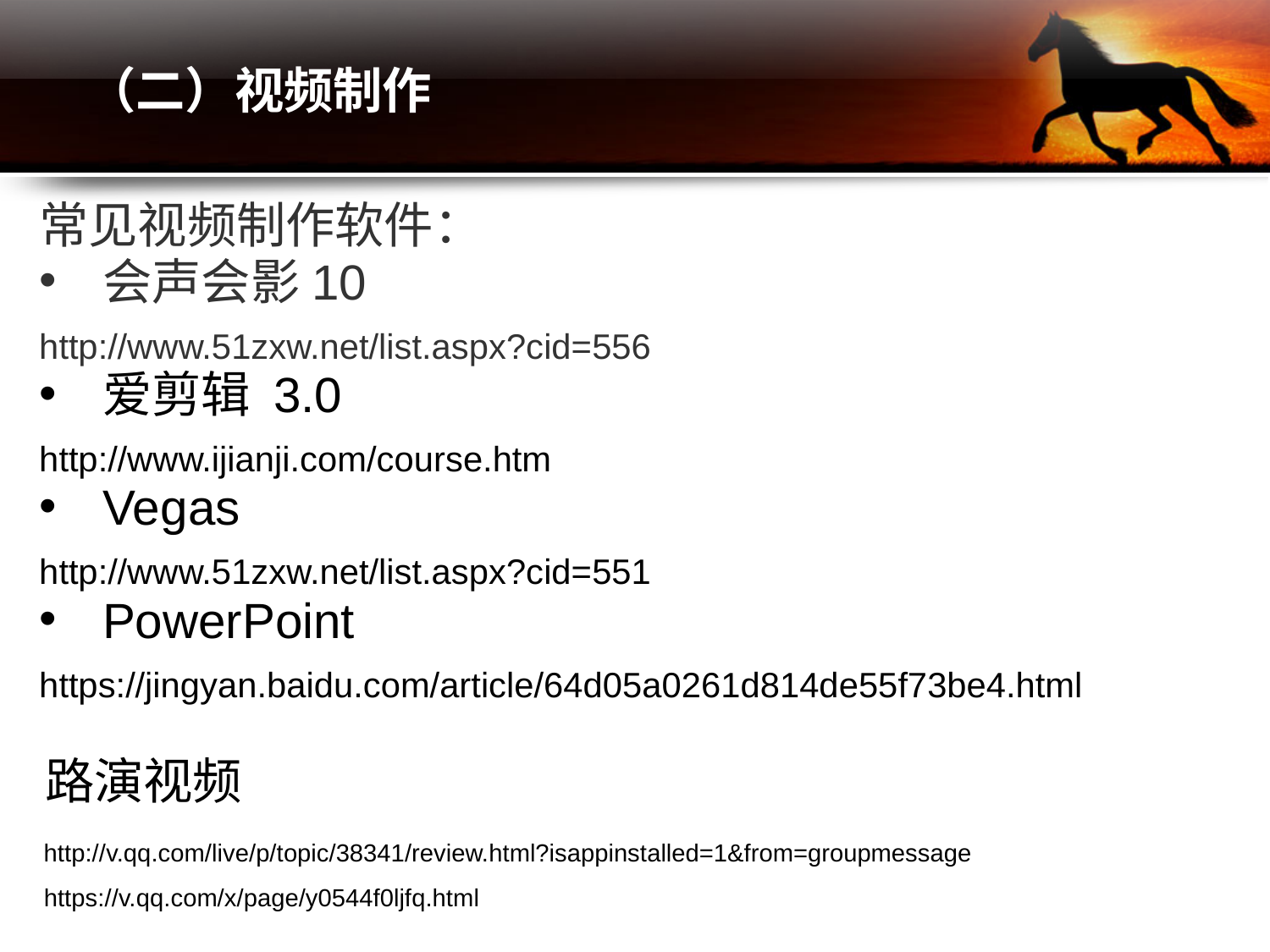

（二）视频制作
常见视频制作软件：
会声会影10
http://www.51zxw.net/list.aspx?cid=556
爱剪辑 3.0
http://www.ijianji.com/course.htm
Vegas
http://www.51zxw.net/list.aspx?cid=551
PowerPoint
https://jingyan.baidu.com/article/64d05a0261d814de55f73be4.html
路演视频
http://v.qq.com/live/p/topic/38341/review.html?isappinstalled=1&from=groupmessage
https://v.qq.com/x/page/y0544f0ljfq.html